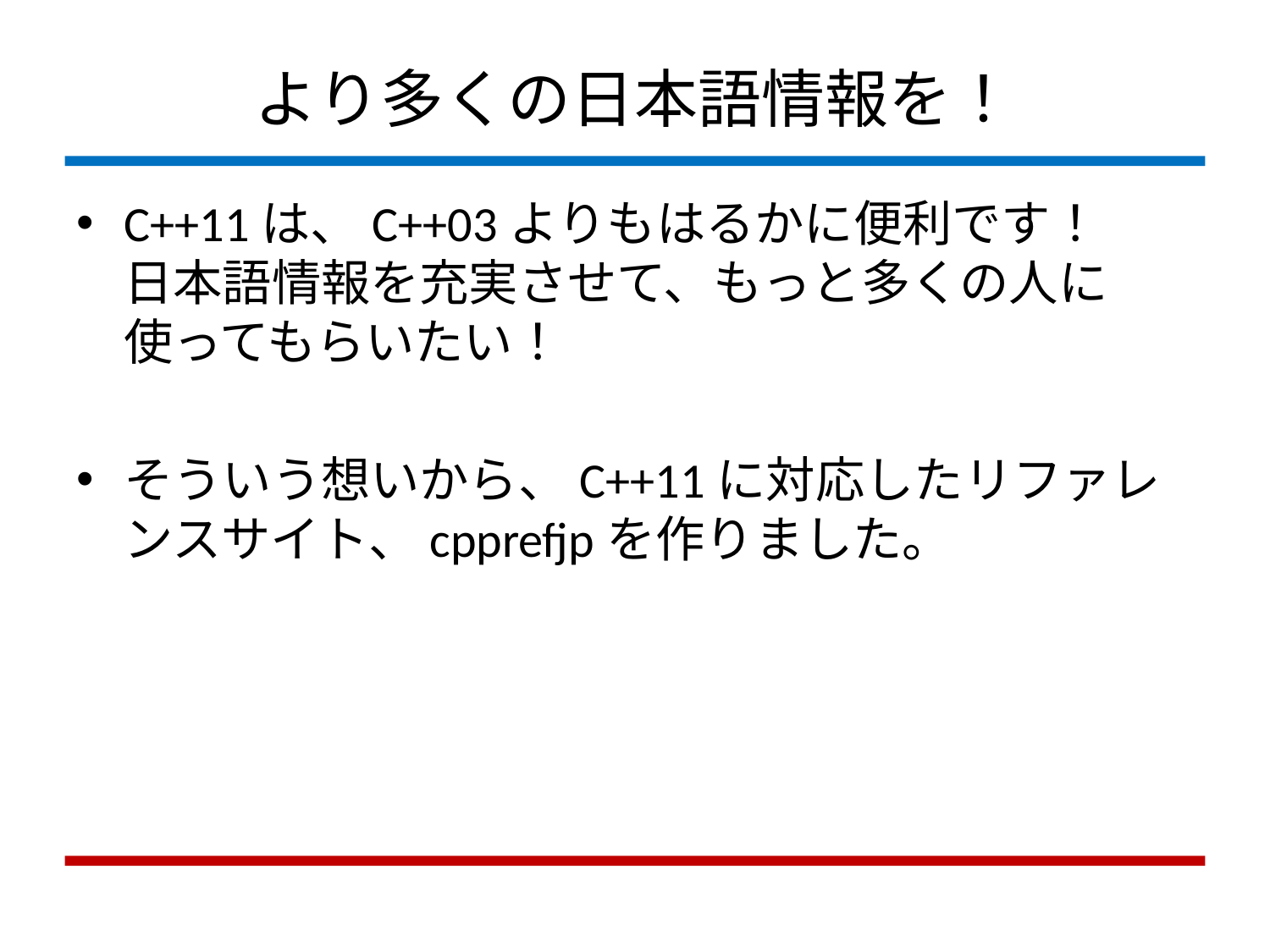

# より多くの日本語情報を！
C++11は、C++03よりもはるかに便利です！
日本語情報を充実させて、もっと多くの人に使ってもらいたい！

そういう想いから、C++11に対応したリファレンスサイト、cpprefjpを作りました。